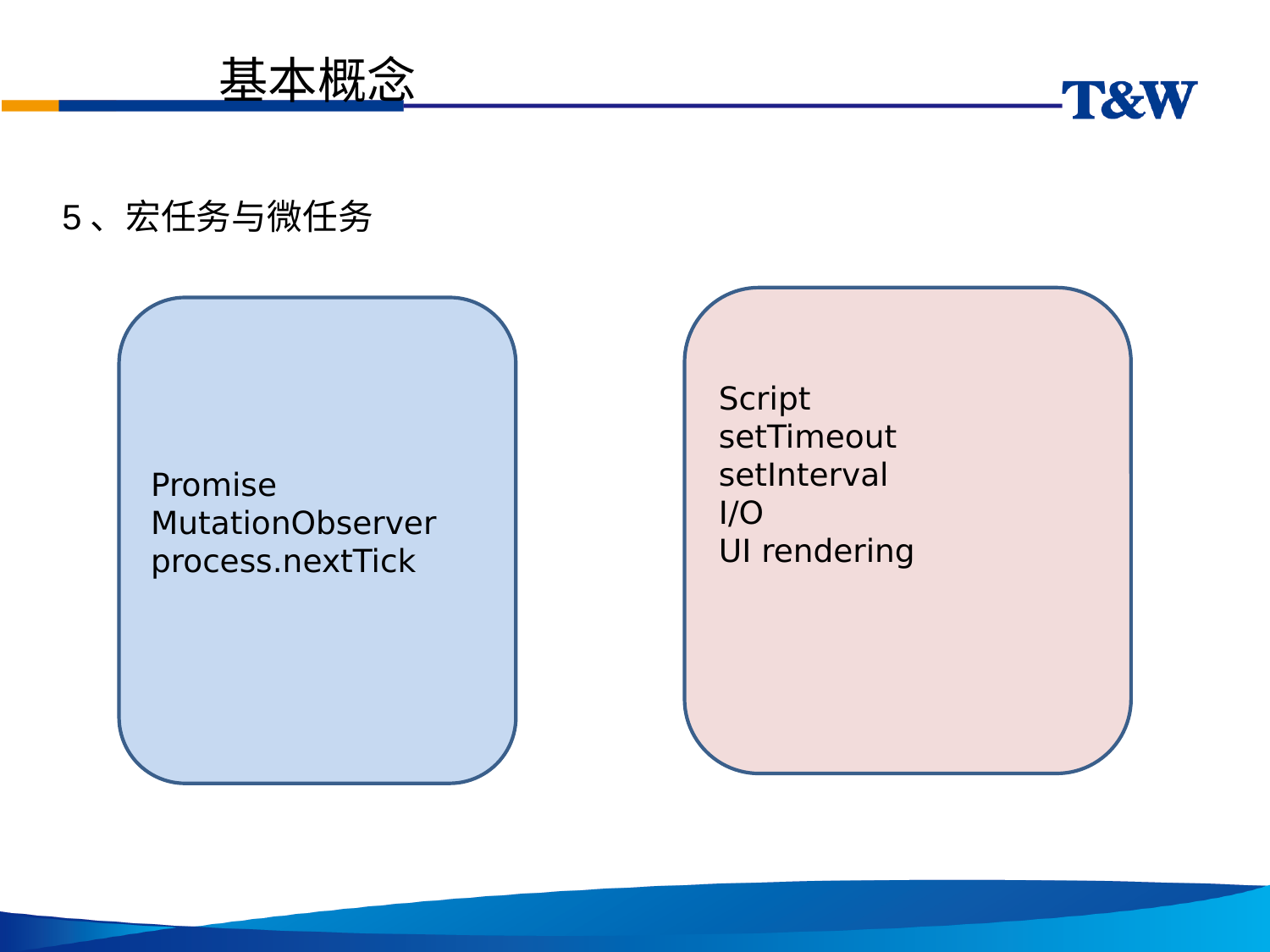

# 基本概念
5、宏任务与微任务

Script
setTimeout
setInterval
I/O
UI rendering

Promise
MutationObserver
process.nextTick